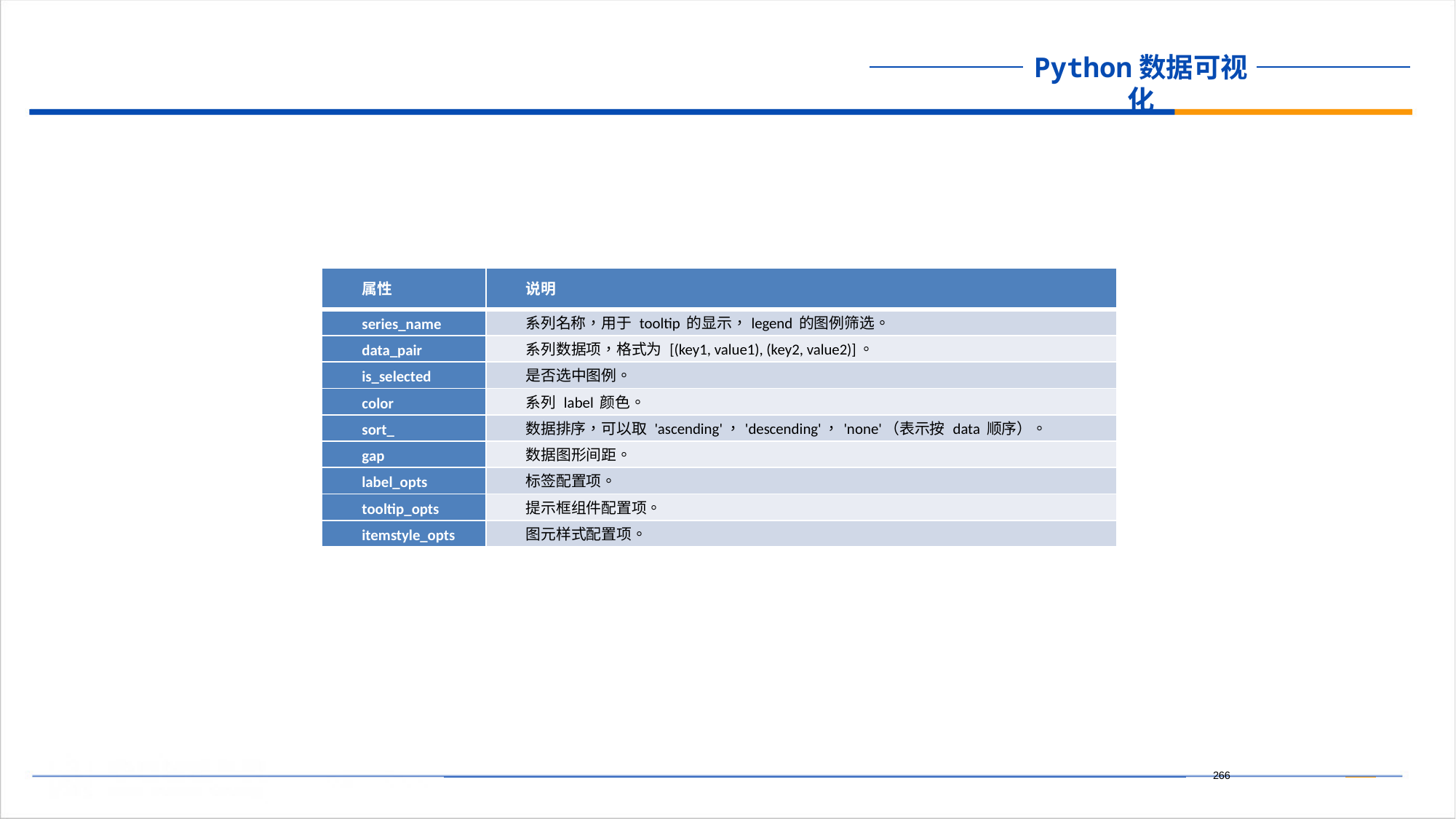

| 属性 | 说明 |
| --- | --- |
| series\_name | 系列名称，用于 tooltip 的显示，legend 的图例筛选。 |
| data\_pair | 系列数据项，格式为 [(key1, value1), (key2, value2)]。 |
| is\_selected | 是否选中图例。 |
| color | 系列 label 颜色。 |
| sort\_ | 数据排序，可以取 'ascending'，'descending'，'none'（表示按 data 顺序）。 |
| gap | 数据图形间距。 |
| label\_opts | 标签配置项。 |
| tooltip\_opts | 提示框组件配置项。 |
| itemstyle\_opts | 图元样式配置项。 |